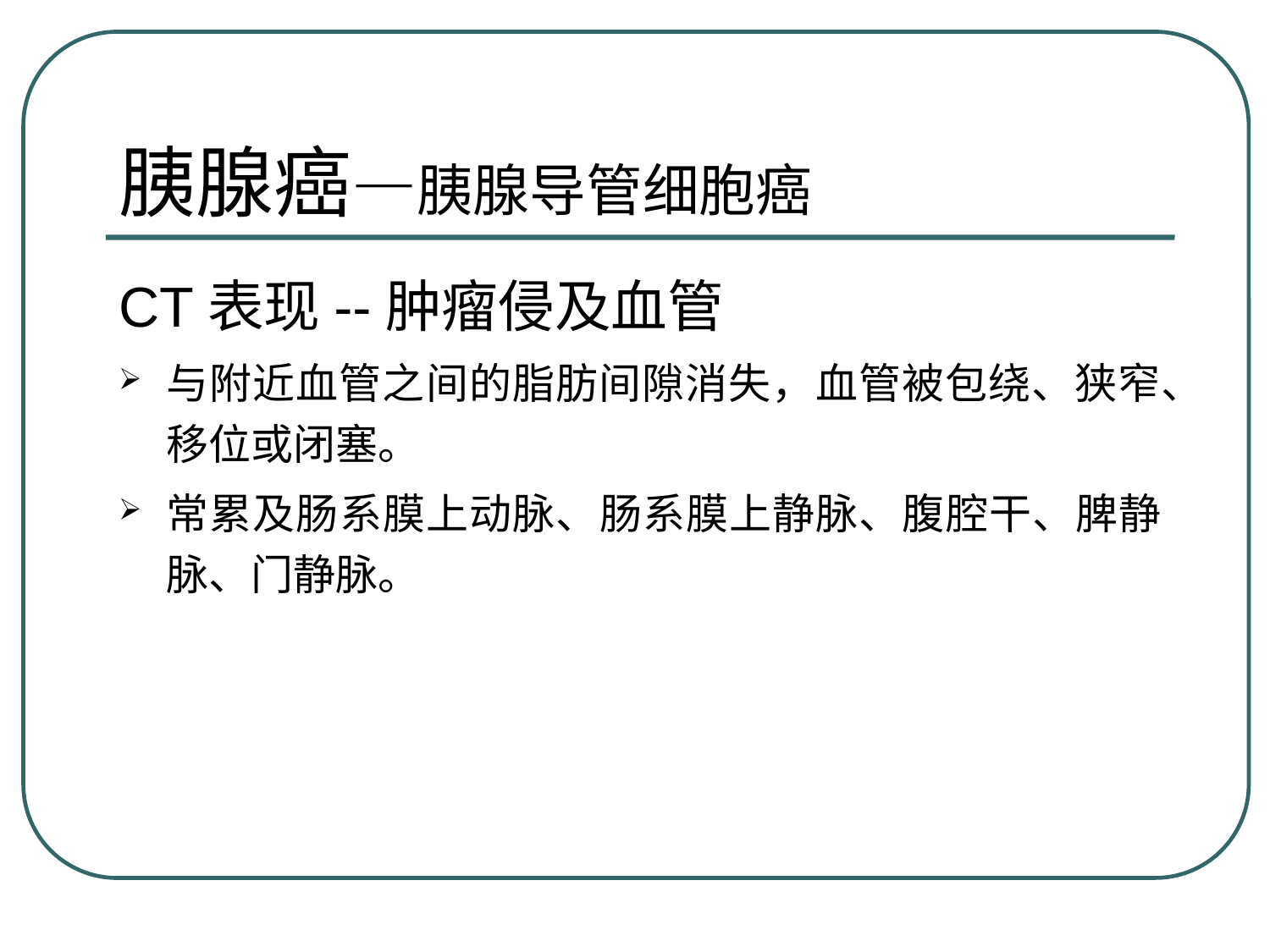

# 胰腺癌—胰腺导管细胞癌
CT表现--肿瘤侵及血管
与附近血管之间的脂肪间隙消失，血管被包绕、狭窄、移位或闭塞。
常累及肠系膜上动脉、肠系膜上静脉、腹腔干、脾静脉、门静脉。